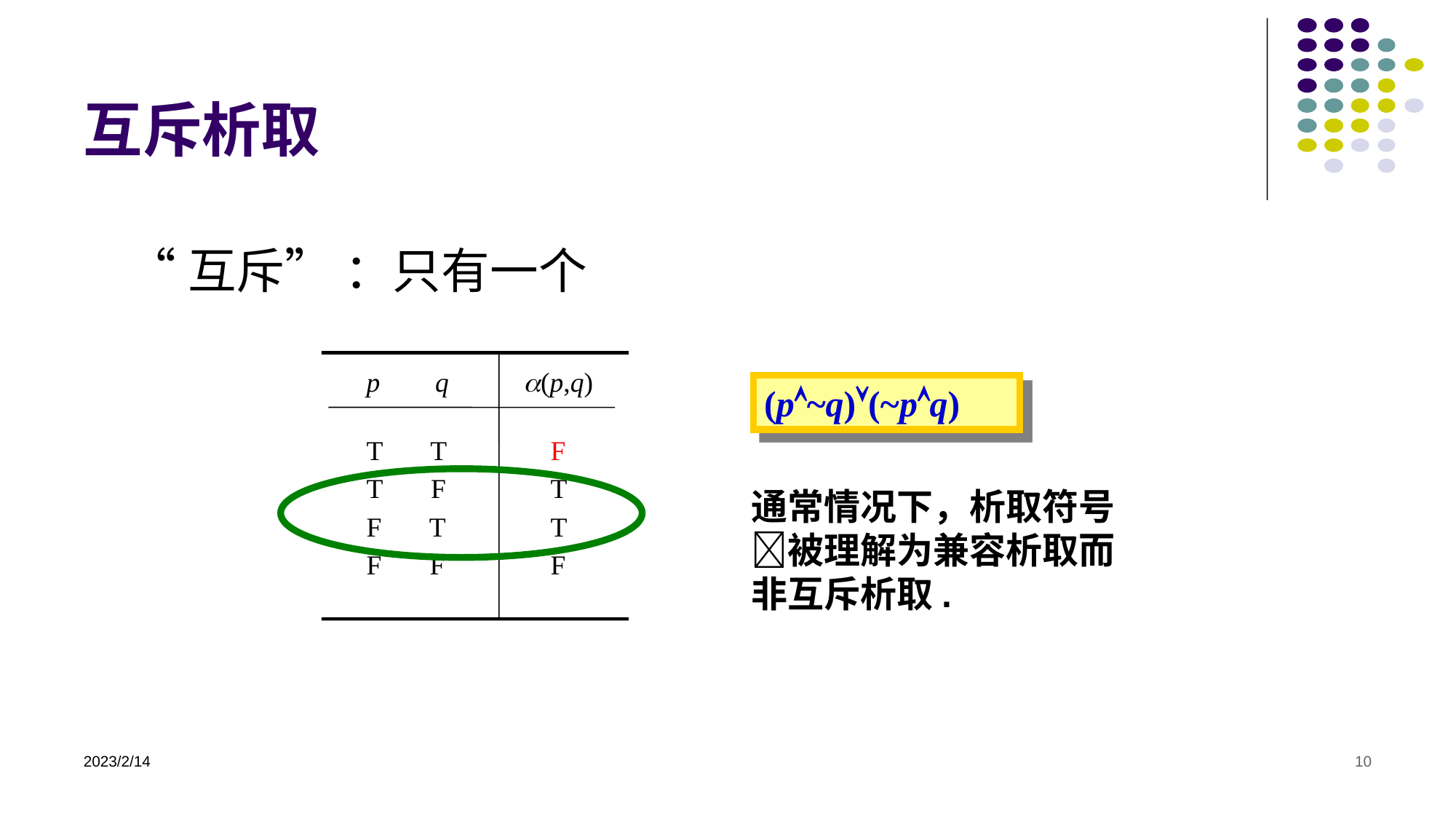

# 互斥析取
“互斥” ：只有一个

p        q
α(p,q)
(p∧~q)∨(~p∧q)

T       T
T       F
F       T
F       F

F
T
T
F

通常情况下，析取符号∨被理解为兼容析取而非互斥析取.

2023/2/14
10